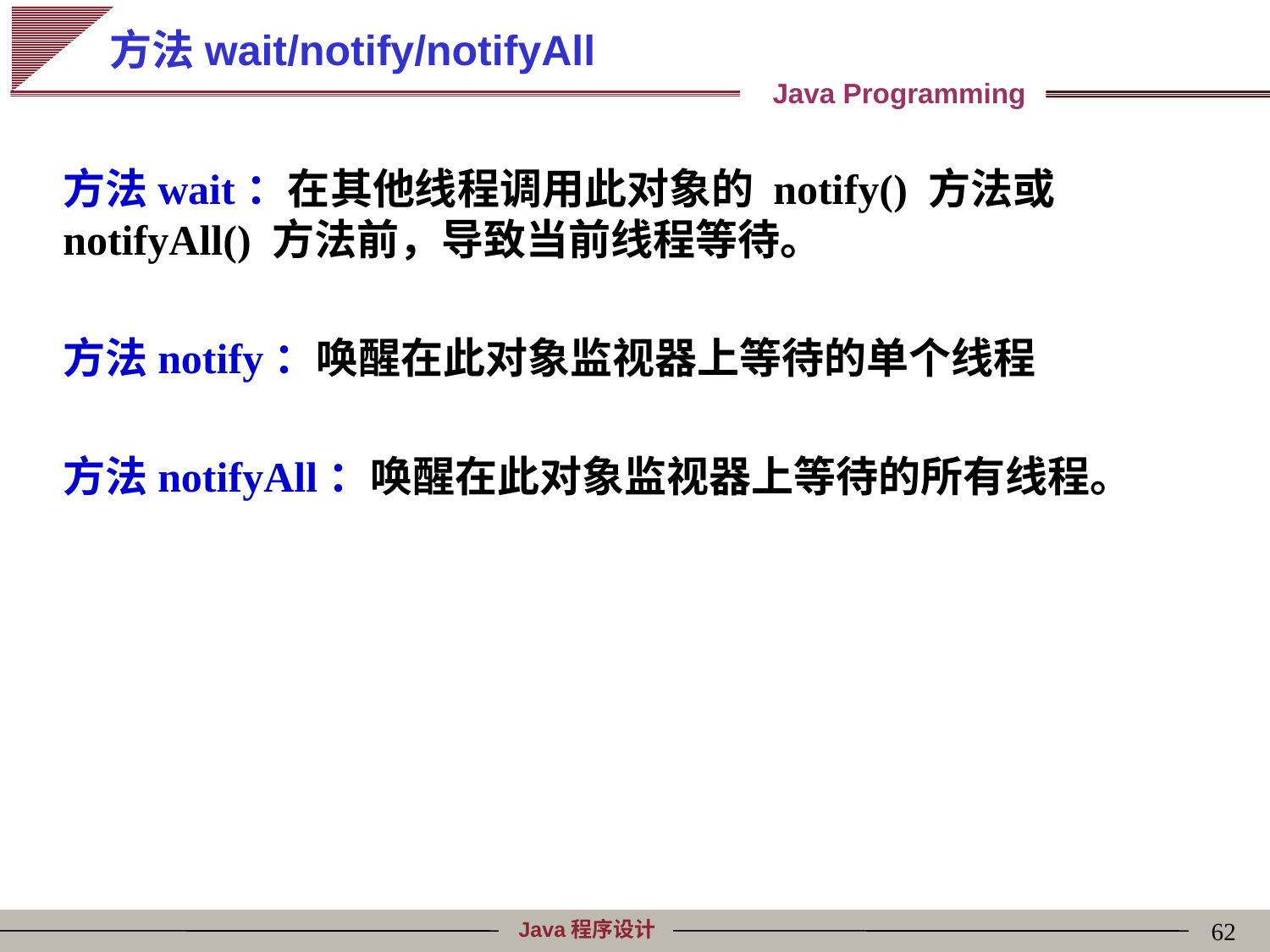

# 方法wait/notify/notifyAll
方法wait：在其他线程调用此对象的 notify() 方法或 notifyAll() 方法前，导致当前线程等待。

方法notify：唤醒在此对象监视器上等待的单个线程

方法notifyAll：唤醒在此对象监视器上等待的所有线程。